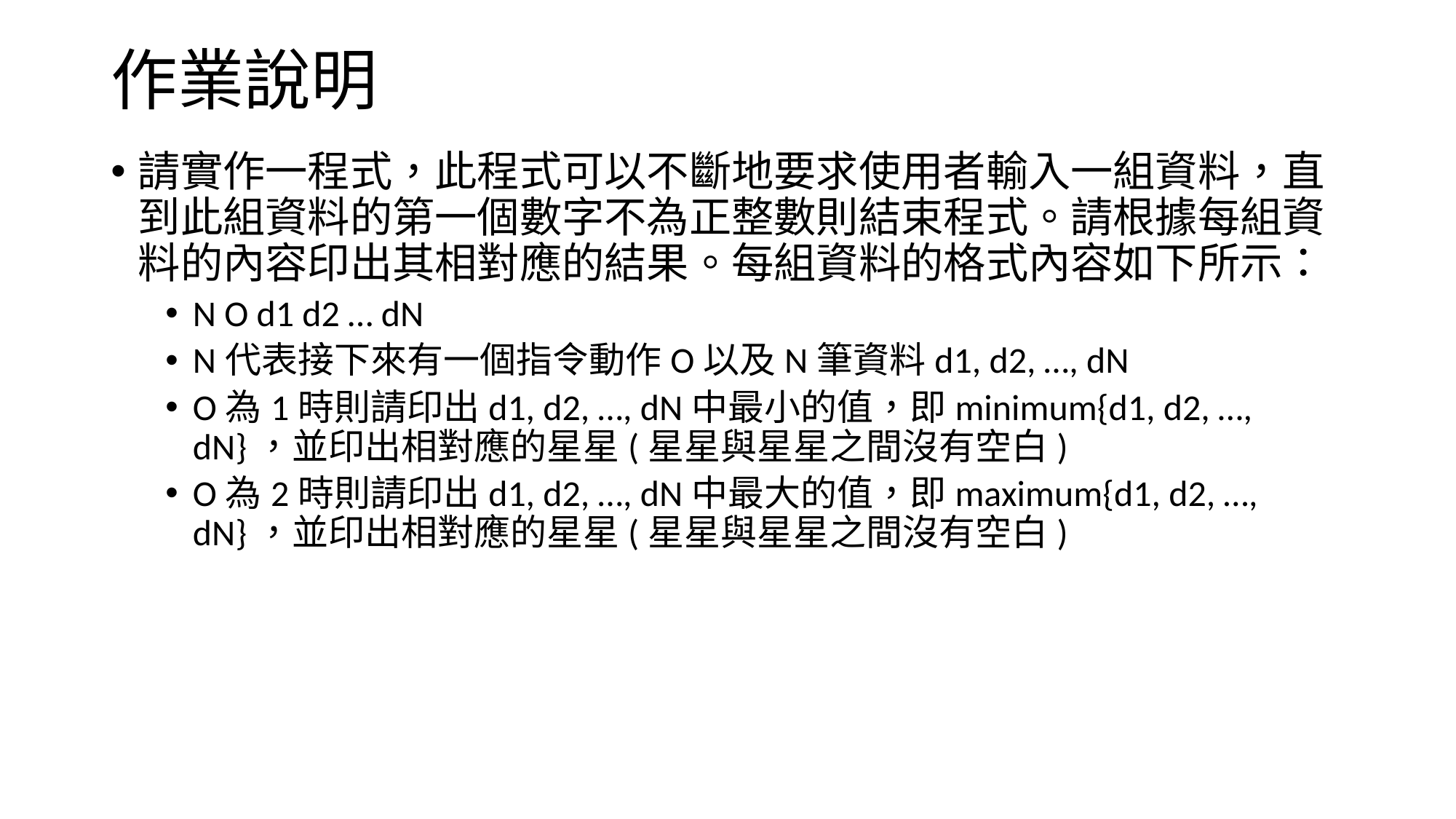

# 作業說明
請實作一程式，此程式可以不斷地要求使用者輸入一組資料，直到此組資料的第一個數字不為正整數則結束程式。請根據每組資料的內容印出其相對應的結果。每組資料的格式內容如下所示：
N O d1 d2 … dN
N代表接下來有一個指令動作O以及N筆資料d1, d2, …, dN
O為1時則請印出d1, d2, …, dN中最小的值，即minimum{d1, d2, …, dN}，並印出相對應的星星(星星與星星之間沒有空白)
O為2時則請印出d1, d2, …, dN中最大的值，即maximum{d1, d2, …, dN}，並印出相對應的星星(星星與星星之間沒有空白)